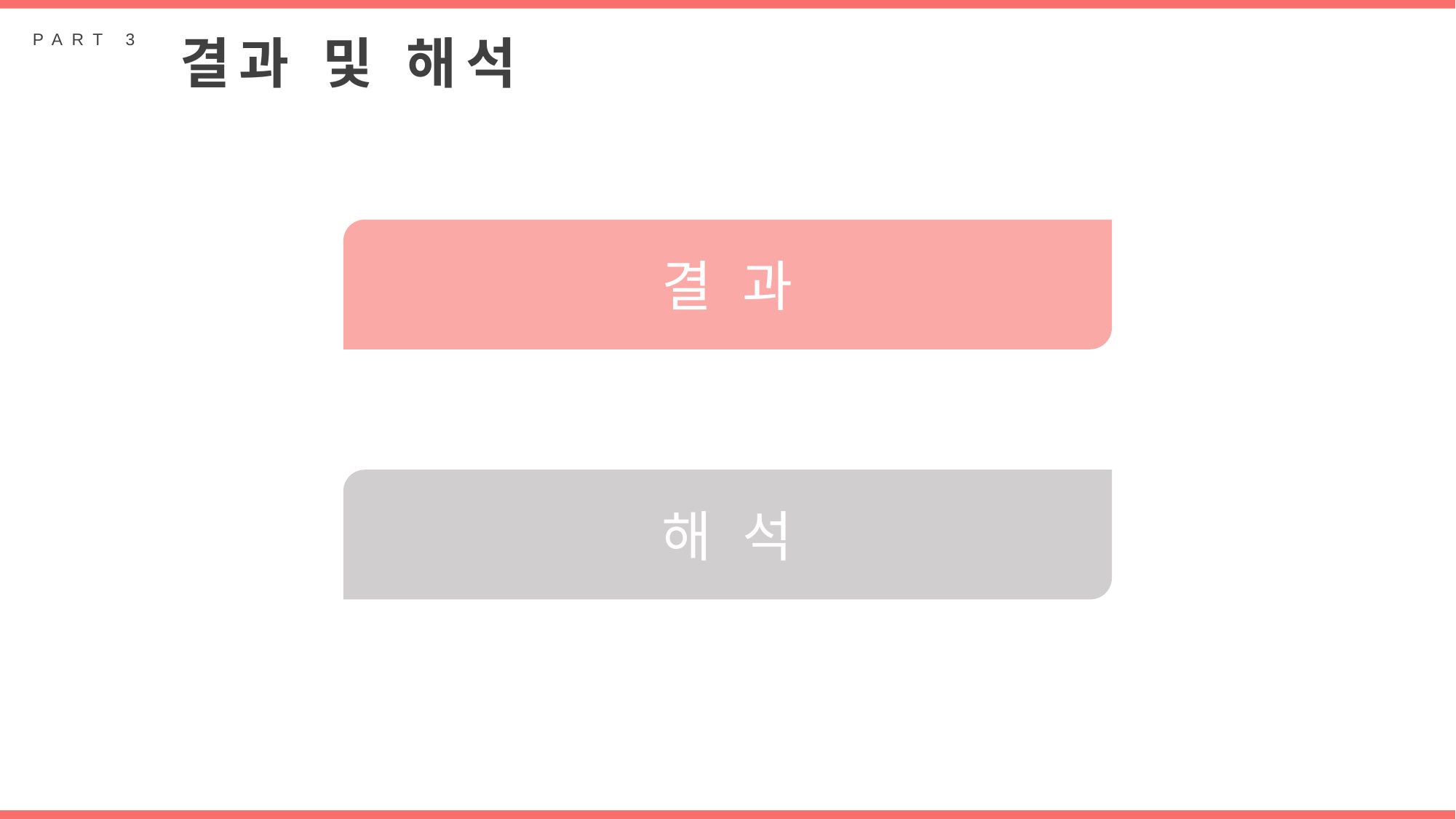

PART 3
결과 및 해석
결  과
해  석